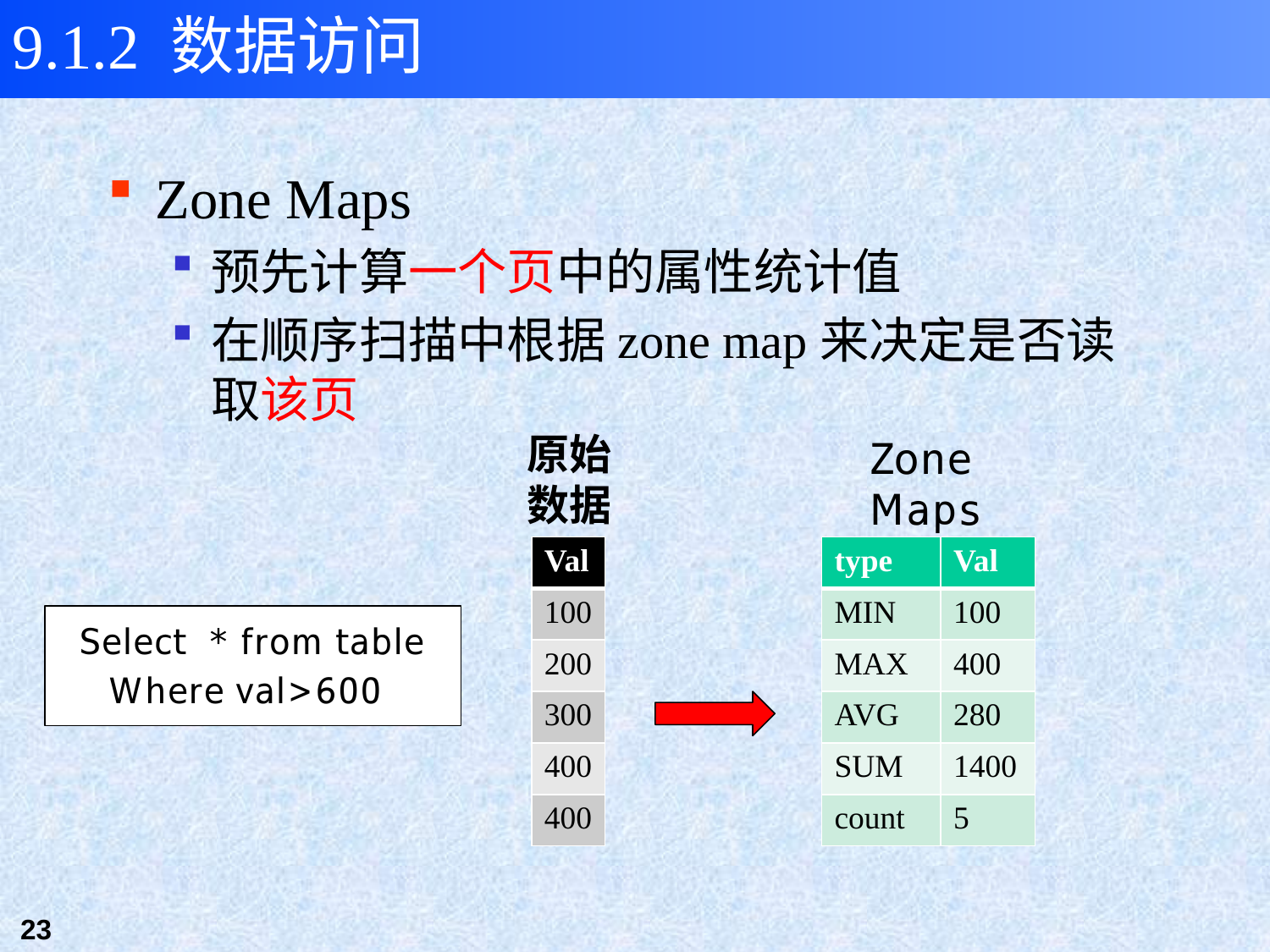

9.1.2 数据访问

Zone Maps
预先计算一个页中的属性统计值
在顺序扫描中根据zone map来决定是否读取该页
原始数据
Zone Maps
| Val |
| --- |
| 100 |
| 200 |
| 300 |
| 400 |
| 400 |
| type | Val |
| --- | --- |
| MIN | 100 |
| MAX | 400 |
| AVG | 280 |
| SUM | 1400 |
| count | 5 |
Select  * from table
Where val>600